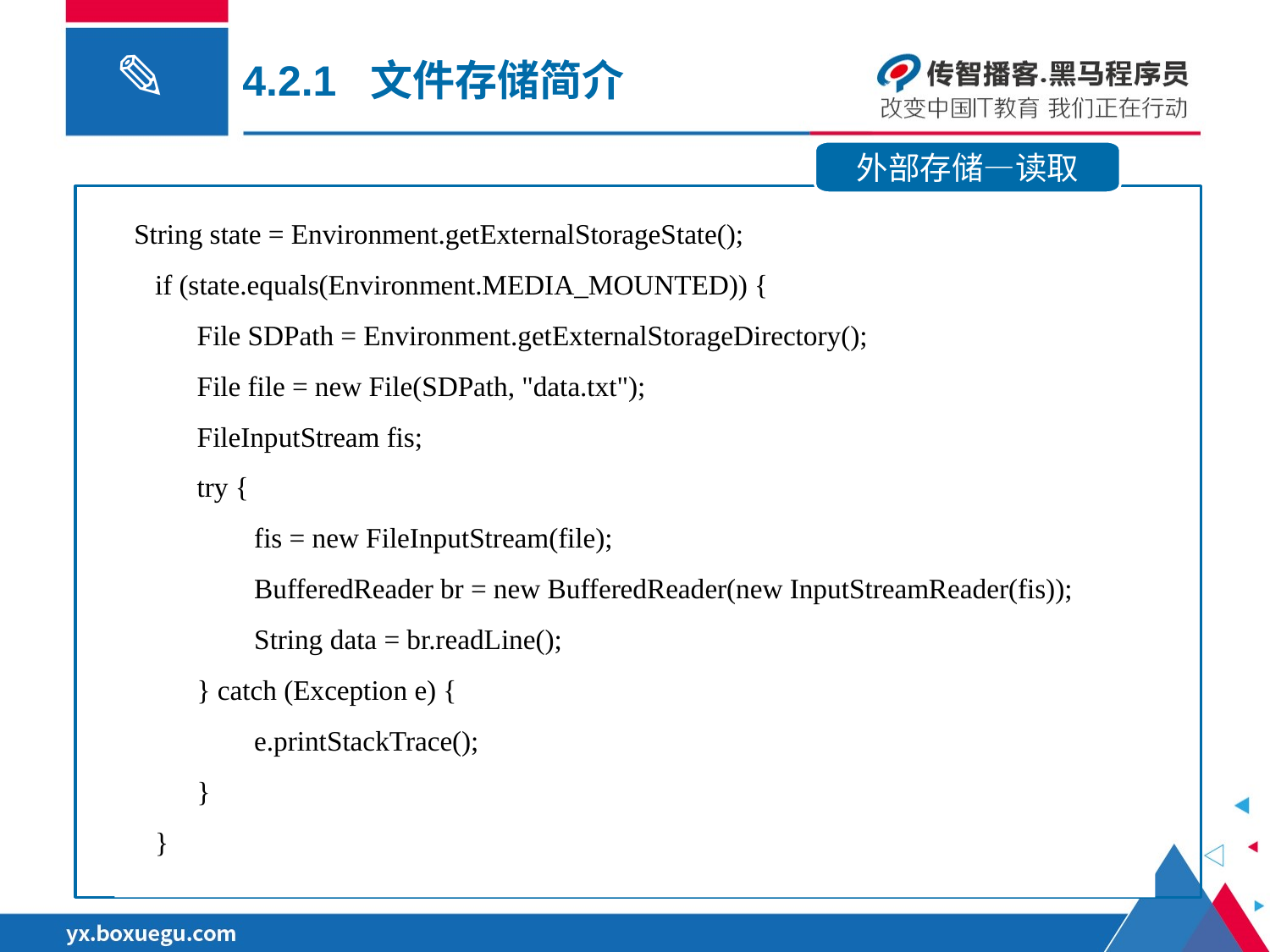

4.2.1  文件存储简介

外部存储—读取

 String state = Environment.getExternalStorageState();
    if (state.equals(Environment.MEDIA_MOUNTED)) {
          File SDPath = Environment.getExternalStorageDirectory();
          File file = new File(SDPath, "data.txt");
          FileInputStream fis;
          try {
	fis = new FileInputStream(file);
	BufferedReader br = new BufferedReader(new InputStreamReader(fis));
	String data = br.readLine();
          } catch (Exception e) {
	e.printStackTrace();
          }
    }